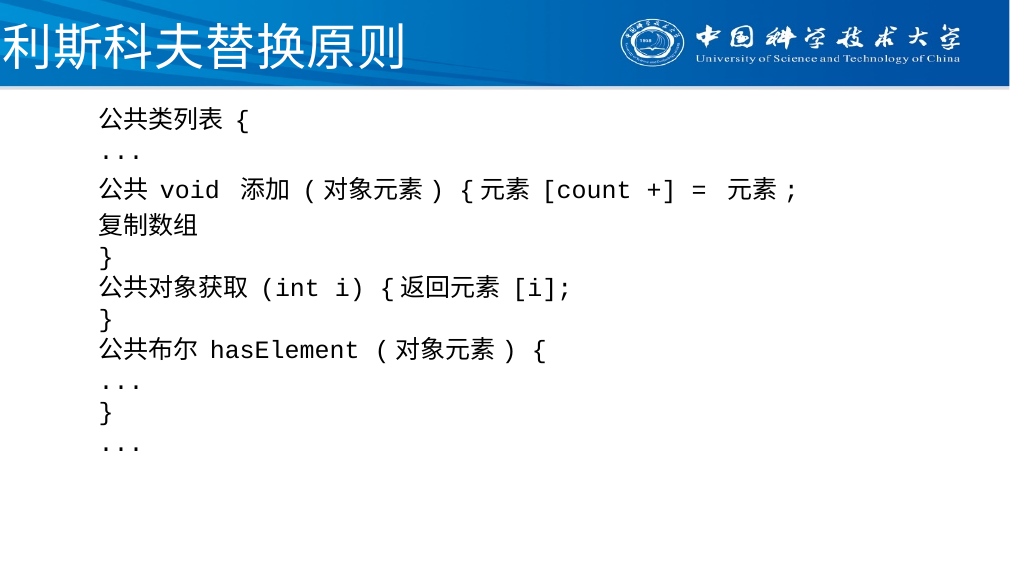

# 利斯科夫替换原则
公共类列表 {
...
公共 void 添加 (对象元素) {元素 [count +] = 元素;
复制数组
}
公共对象获取 (int i) {返回元素 [i];
}
公共布尔 hasElement (对象元素) {
...
}
...